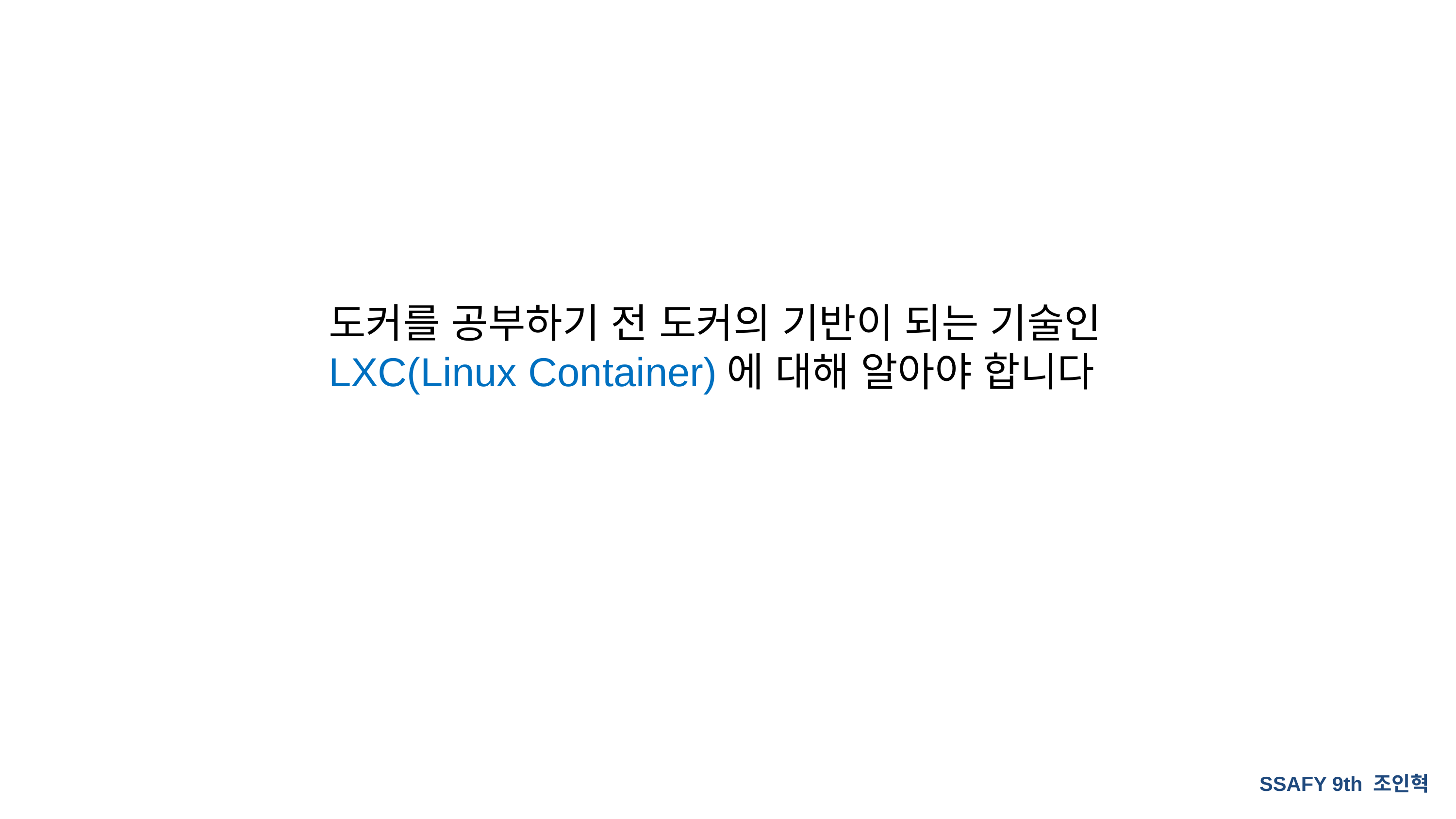

도커를 공부하기 전 도커의 기반이 되는 기술인
LXC(Linux Container)에 대해 알아야 합니다
SSAFY 9th 조인혁